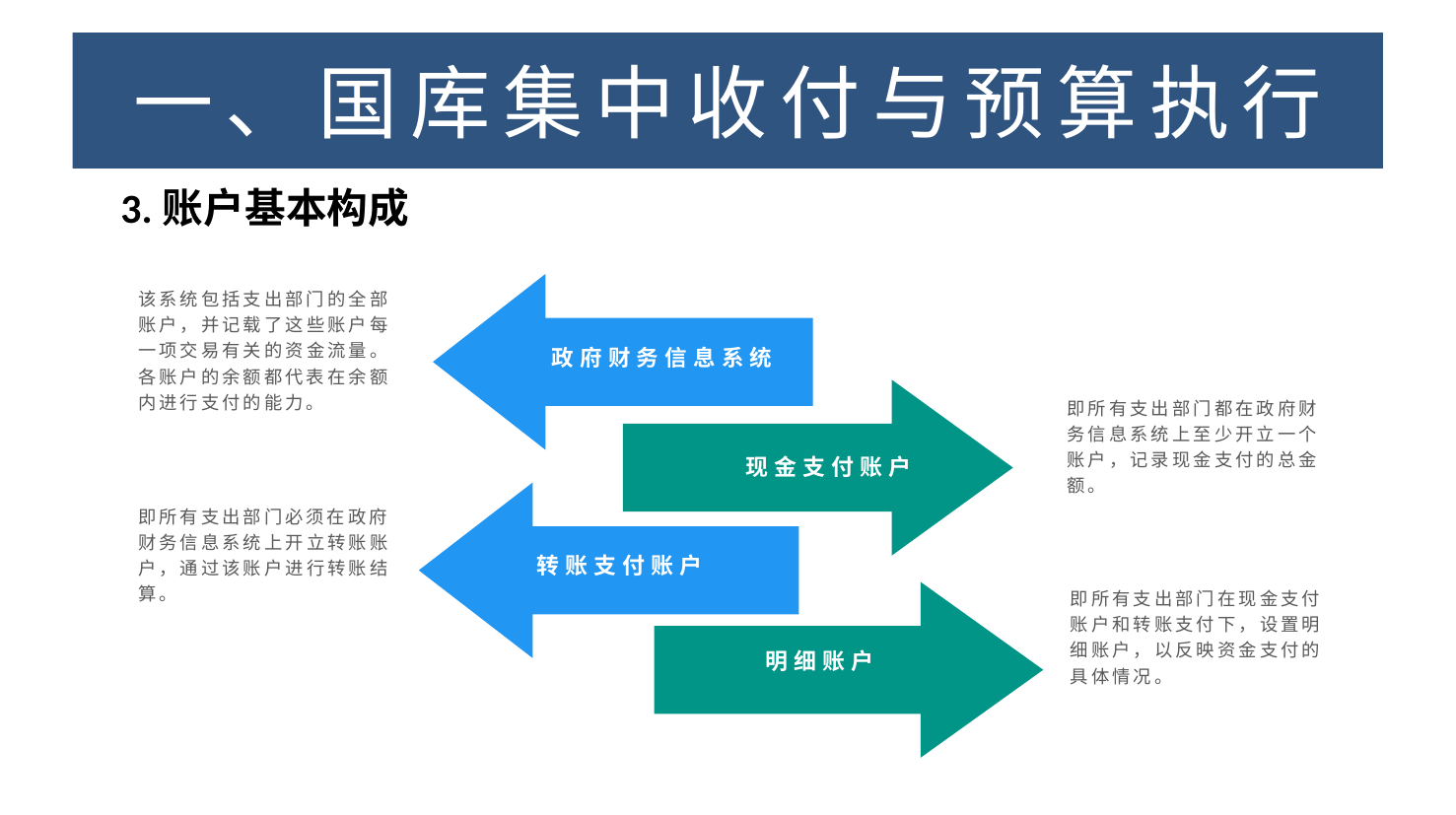

一、国库集中收付与预算执行
# 一、国库集中收付与预算执行
3.账户基本构成
3.账户基本构成

该系统包括支出部门的全部账户，并记载了这些账户每一项交易有关的资金流量。各账户的余额都代表在余额内进行支付的能力。

政府财务信息系统

即所有支出部门都在政府财务信息系统上至少开立一个账户，记录现金支付的总金额。

现金支付账户

即所有支出部门必须在政府财务信息系统上开立转账账户，通过该账户进行转账结算。

转账支付账户
即所有支出部门在现金支付账户和转账支付下，设置明细账户，以反映资金支付的具体情况。

明细账户